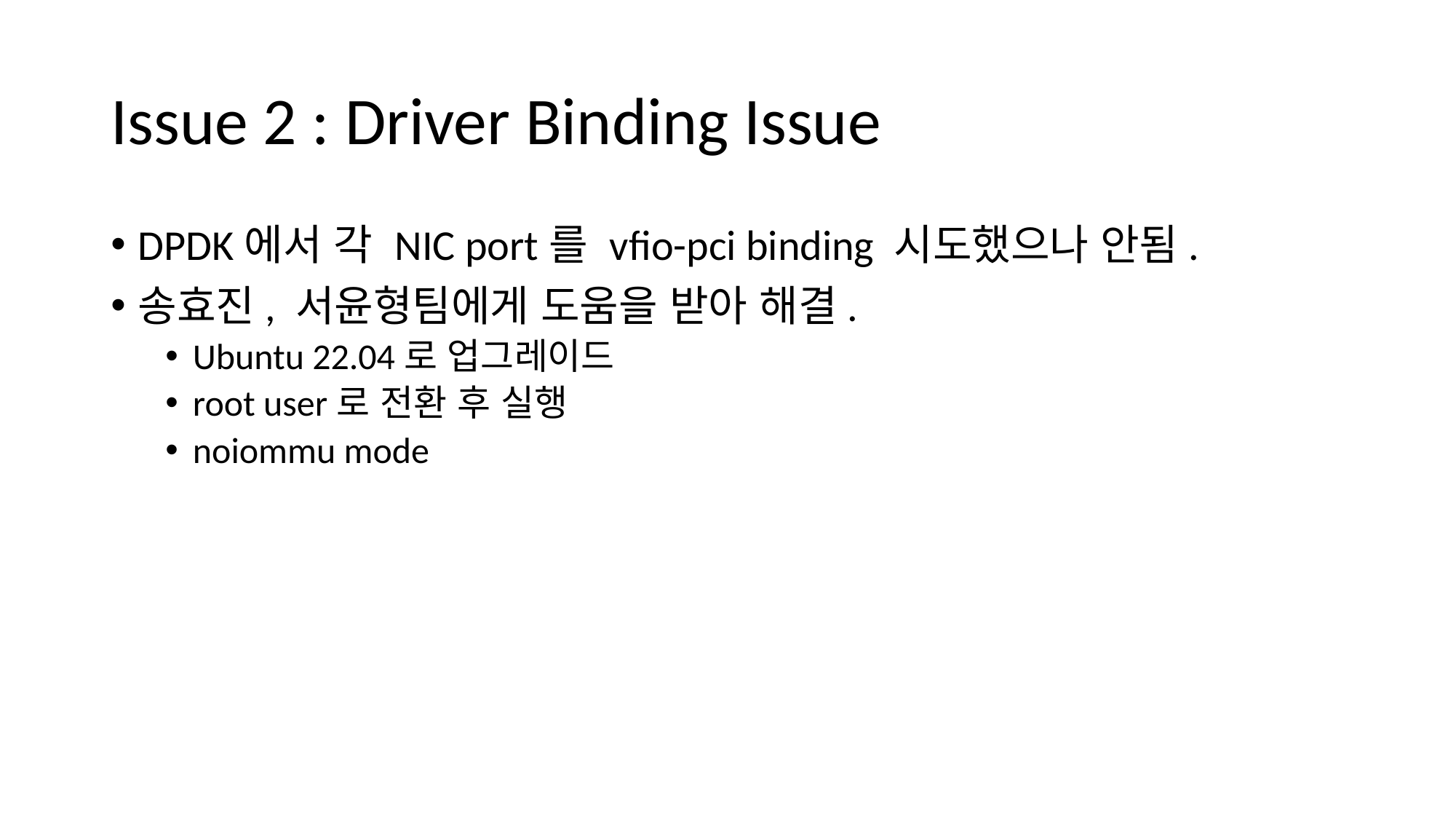

# Issue 2 : Driver Binding Issue
DPDK에서 각 NIC port를 vfio-pci binding 시도했으나 안됨.
송효진, 서윤형팀에게 도움을 받아 해결.
Ubuntu 22.04로 업그레이드
root user로 전환 후 실행
noiommu mode